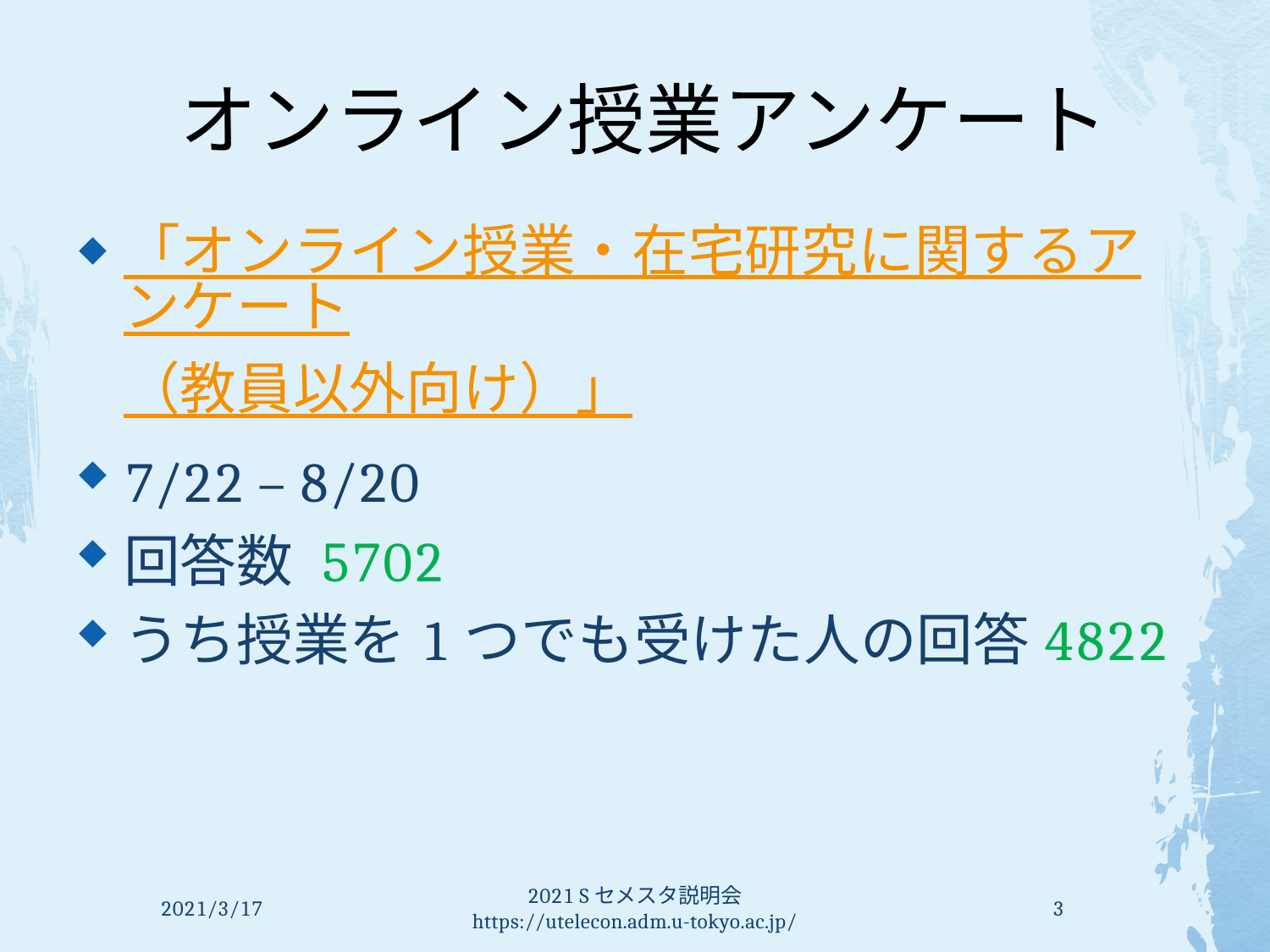

# オンライン授業アンケート
「オンライン授業・在宅研究に関するアンケート（教員以外向け）」
7/22 – 8/20
回答数 5702
うち授業を1つでも受けた人の回答4822
2021/3/17
2021 Sセメスタ説明会 https://utelecon.adm.u-tokyo.ac.jp/
3